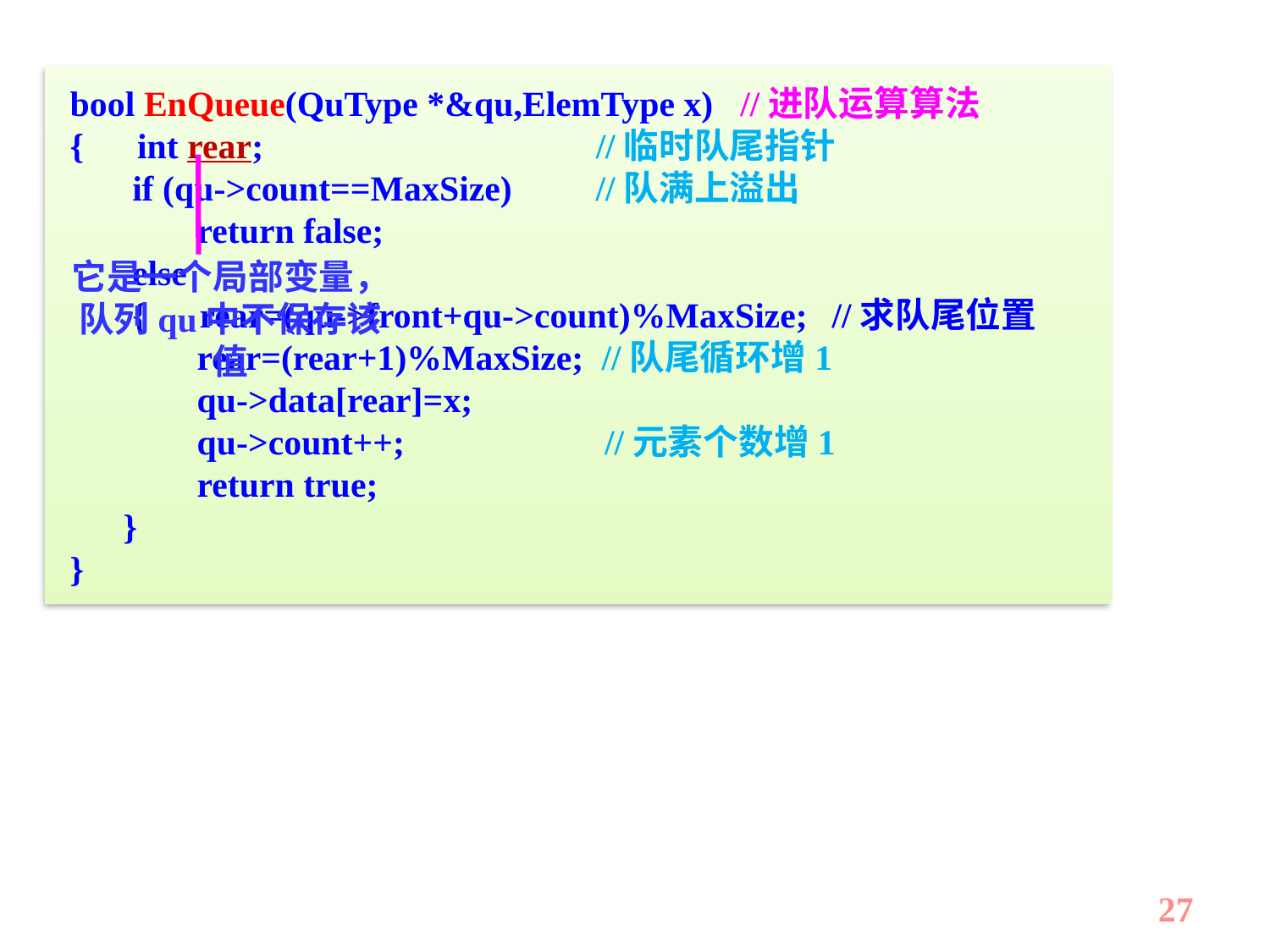

bool EnQueue(QuType *&qu,ElemType x)   //进队运算算法
{      int rear;		      	  //临时队尾指针
       if (qu->count==MaxSize)	  //队满上溢出
	return false;
       else
       {      rear=(qu->front+qu->count)%MaxSize;	//求队尾位置
	rear=(rear+1)%MaxSize;  //队尾循环增1
	qu->data[rear]=x;
	qu->count++;		   //元素个数增1
	return true;
      }
}

它是一个局部变量，队列qu中不保存该值
27